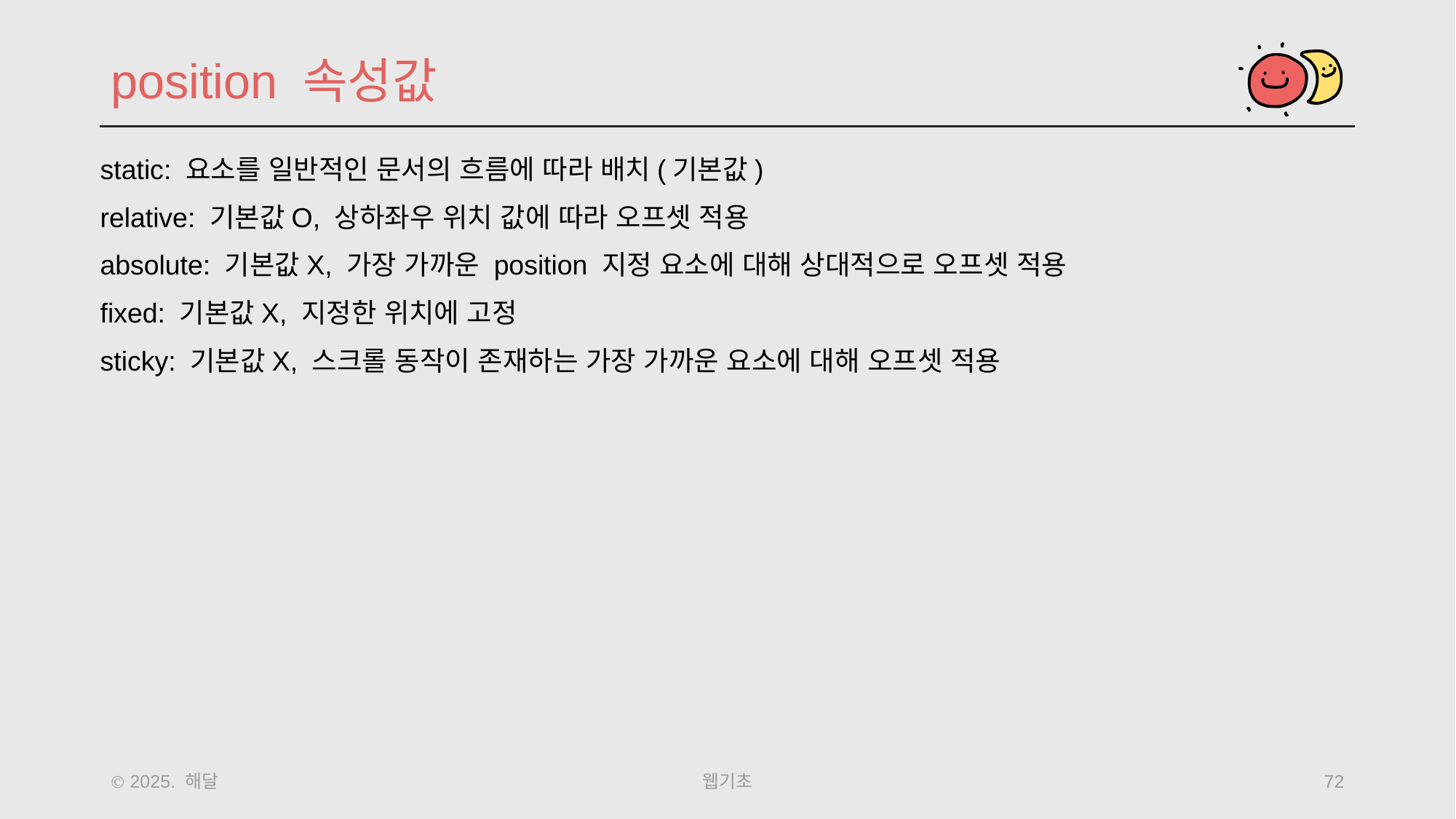

position 속성값
static: 요소를 일반적인 문서의 흐름에 따라 배치(기본값)
relative: 기본값O, 상하좌우 위치 값에 따라 오프셋 적용
absolute: 기본값X, 가장 가까운 position 지정 요소에 대해 상대적으로 오프셋 적용
fixed: 기본값X, 지정한 위치에 고정
sticky: 기본값X, 스크롤 동작이 존재하는 가장 가까운 요소에 대해 오프셋 적용

Ⓒ 2025. 해달
웹기초
72